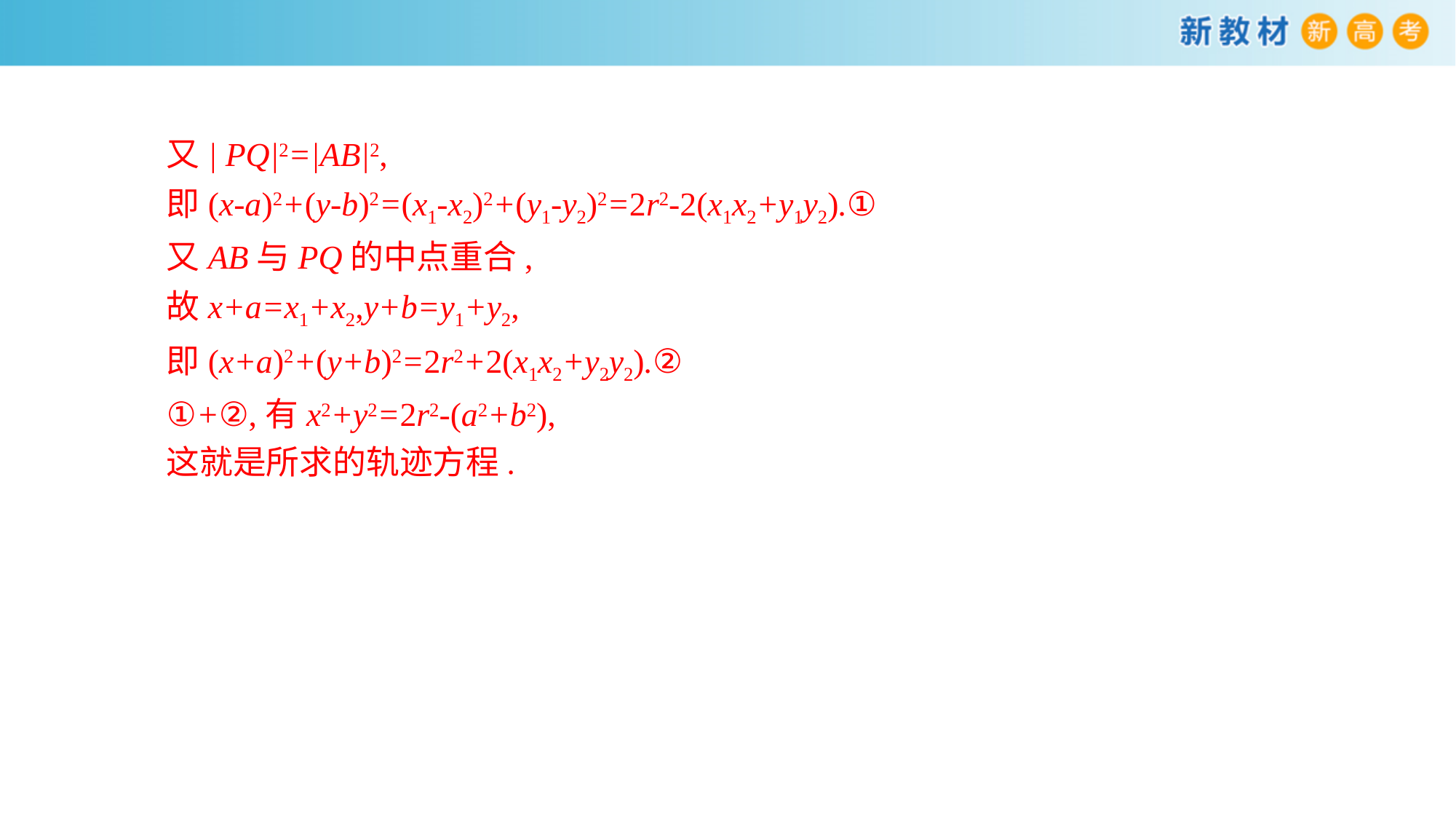

又| PQ|2=|AB|2,
即(x-a)2+(y-b)2=(x1-x2)2+(y1-y2)2=2r2-2(x1x2+y1y2).①
又AB与PQ的中点重合,
故x+a=x1+x2,y+b=y1+y2,
即(x+a)2+(y+b)2=2r2+2(x1x2+y2y2).②
①+②,有x2+y2=2r2-(a2+b2),
这就是所求的轨迹方程.